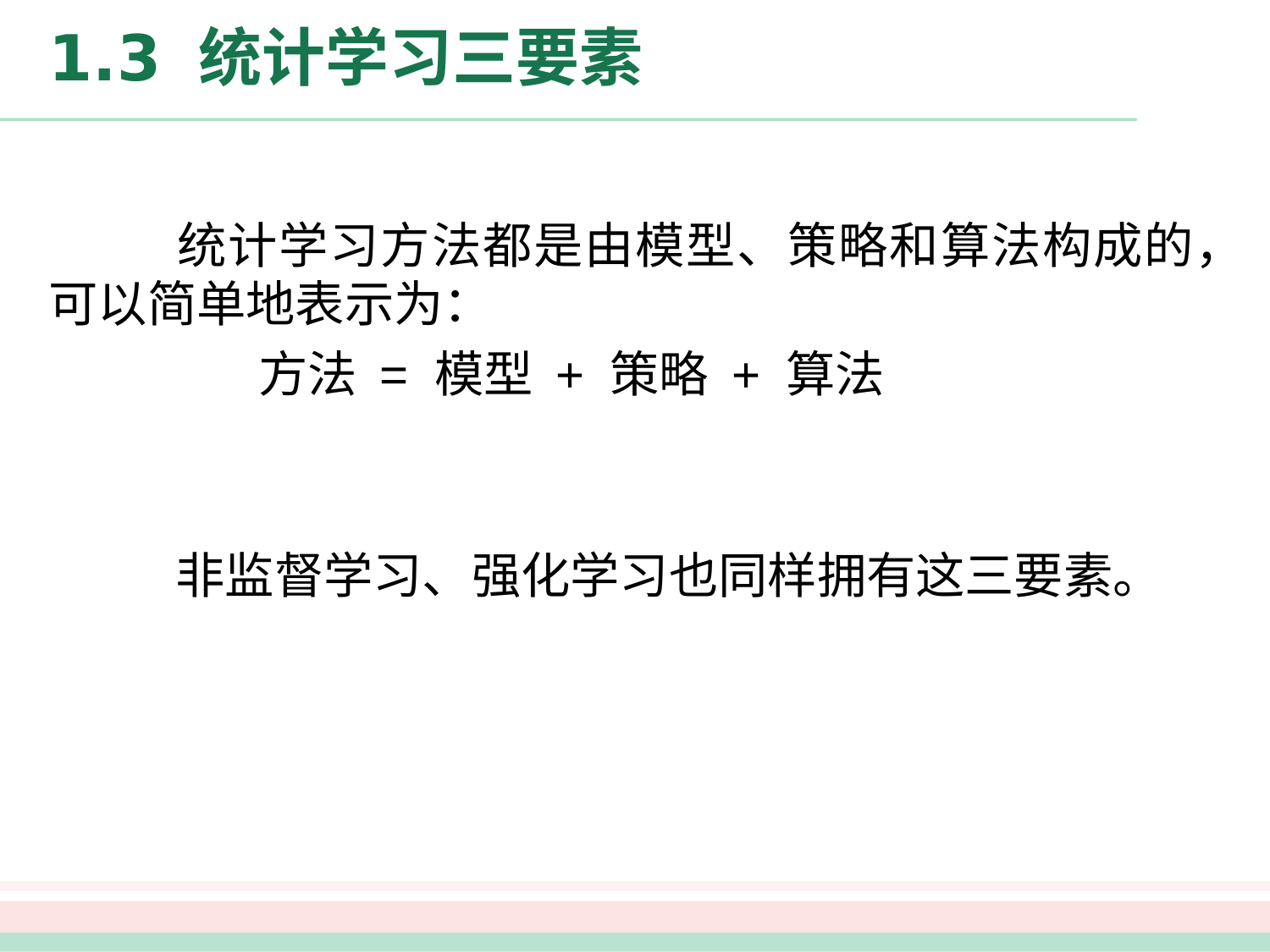

# 1.3 统计学习三要素
	统计学习方法都是由模型、策略和算法构成的，可以简单地表示为：
                  方法 = 模型 + 策略 + 算法

	非监督学习、强化学习也同样拥有这三要素。